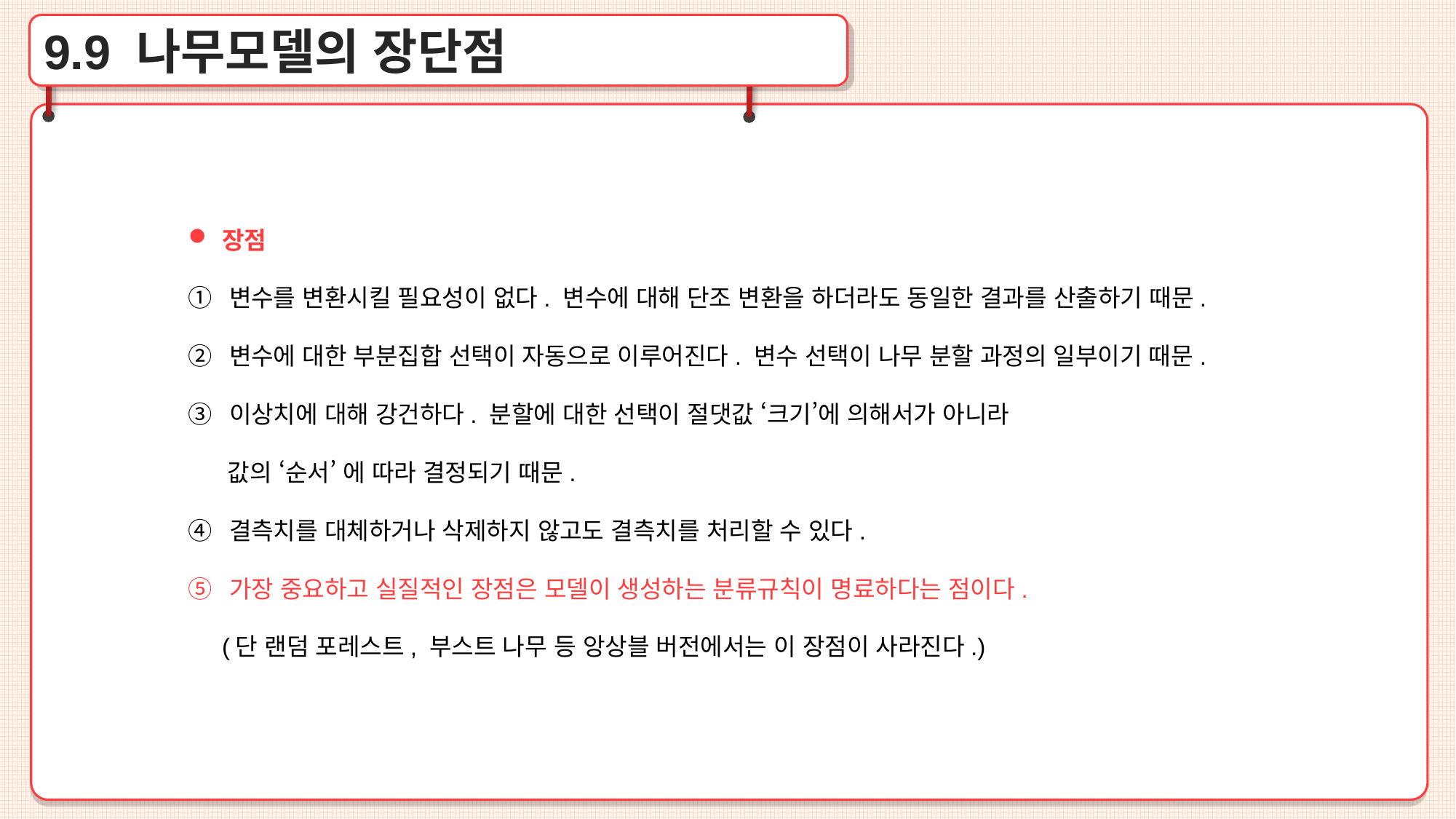

9.9 나무모델의 장단점

장점
변수를 변환시킬 필요성이 없다. 변수에 대해 단조 변환을 하더라도 동일한 결과를 산출하기 때문.
변수에 대한 부분집합 선택이 자동으로 이루어진다. 변수 선택이 나무 분할 과정의 일부이기 때문.
이상치에 대해 강건하다. 분할에 대한 선택이 절댓값 ‘크기’에 의해서가 아니라
     값의 ‘순서’ 에 따라 결정되기 때문.
결측치를 대체하거나 삭제하지 않고도 결측치를 처리할 수 있다.
가장 중요하고 실질적인 장점은 모델이 생성하는 분류규칙이 명료하다는 점이다.
     (단 랜덤 포레스트, 부스트 나무 등 앙상블 버전에서는 이 장점이 사라진다.)